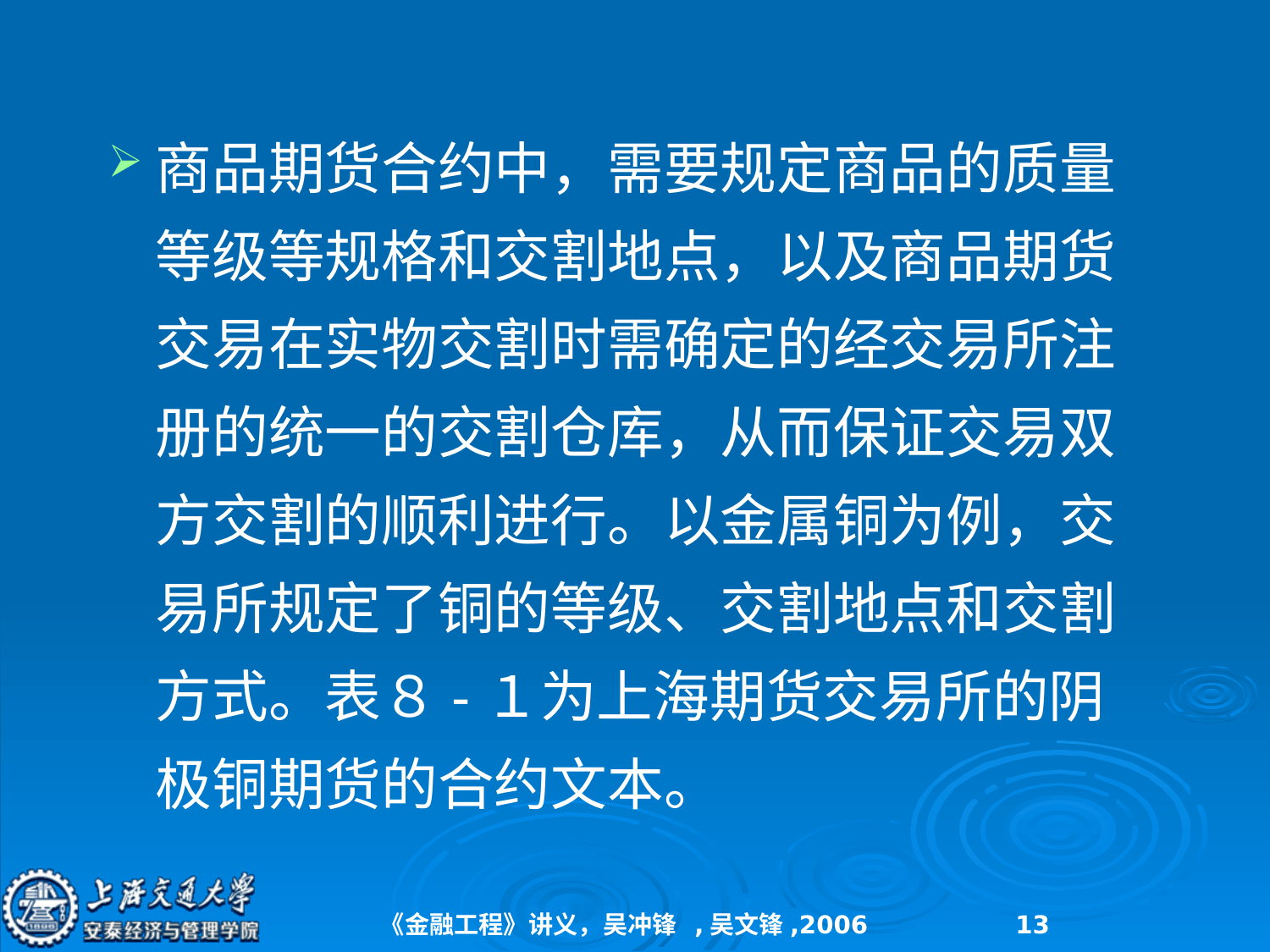

商品期货合约中，需要规定商品的质量等级等规格和交割地点，以及商品期货交易在实物交割时需确定的经交易所注册的统一的交割仓库，从而保证交易双方交割的顺利进行。以金属铜为例，交易所规定了铜的等级、交割地点和交割方式。表８-１为上海期货交易所的阴极铜期货的合约文本。